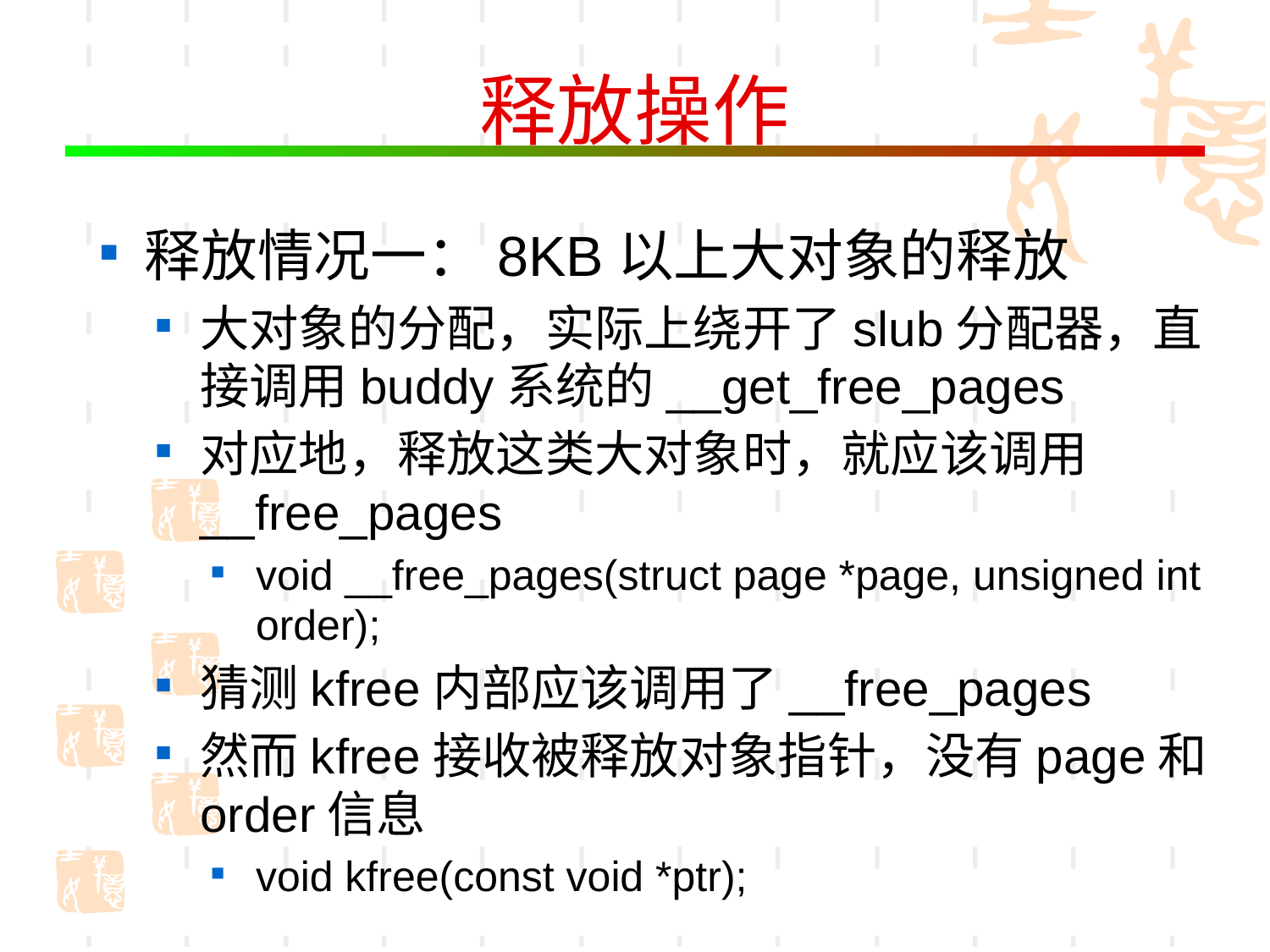

# 释放操作
释放情况一：8KB以上大对象的释放
大对象的分配，实际上绕开了slub分配器，直接调用buddy系统的__get_free_pages
对应地，释放这类大对象时，就应该调用__free_pages
void __free_pages(struct page *page, unsigned int order);
猜测kfree内部应该调用了__free_pages
然而kfree接收被释放对象指针，没有page和order信息
void kfree(const void *ptr);